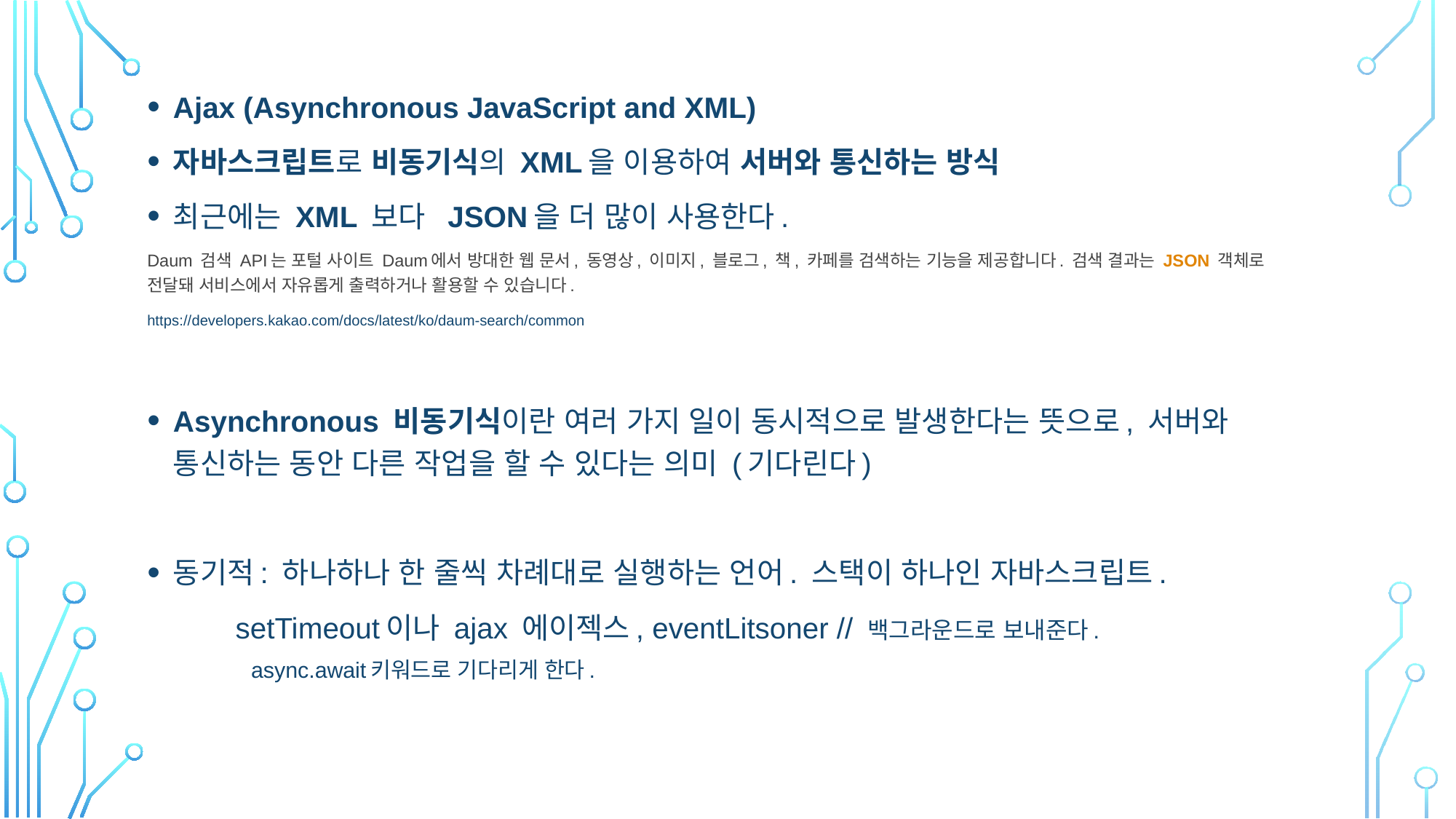

Ajax (Asynchronous JavaScript and XML)
자바스크립트로 비동기식의 XML을 이용하여 서버와 통신하는 방식
최근에는 XML 보다  JSON을 더 많이 사용한다.
Daum 검색 API는 포털 사이트 Daum에서 방대한 웹 문서, 동영상, 이미지, 블로그, 책, 카페를 검색하는 기능을 제공합니다. 검색 결과는 JSON 객체로 전달돼 서비스에서 자유롭게 출력하거나 활용할 수 있습니다.
https://developers.kakao.com/docs/latest/ko/daum-search/common

Asynchronous 비동기식이란 여러 가지 일이 동시적으로 발생한다는 뜻으로, 서버와 통신하는 동안 다른 작업을 할 수 있다는 의미 (기다린다)

동기적: 하나하나 한 줄씩 차례대로 실행하는 언어. 스택이 하나인 자바스크립트.
	setTimeout이나 ajax 에이젝스, eventLitsoner // 백그라운드로 보내준다.
				async.await키워드로 기다리게 한다.